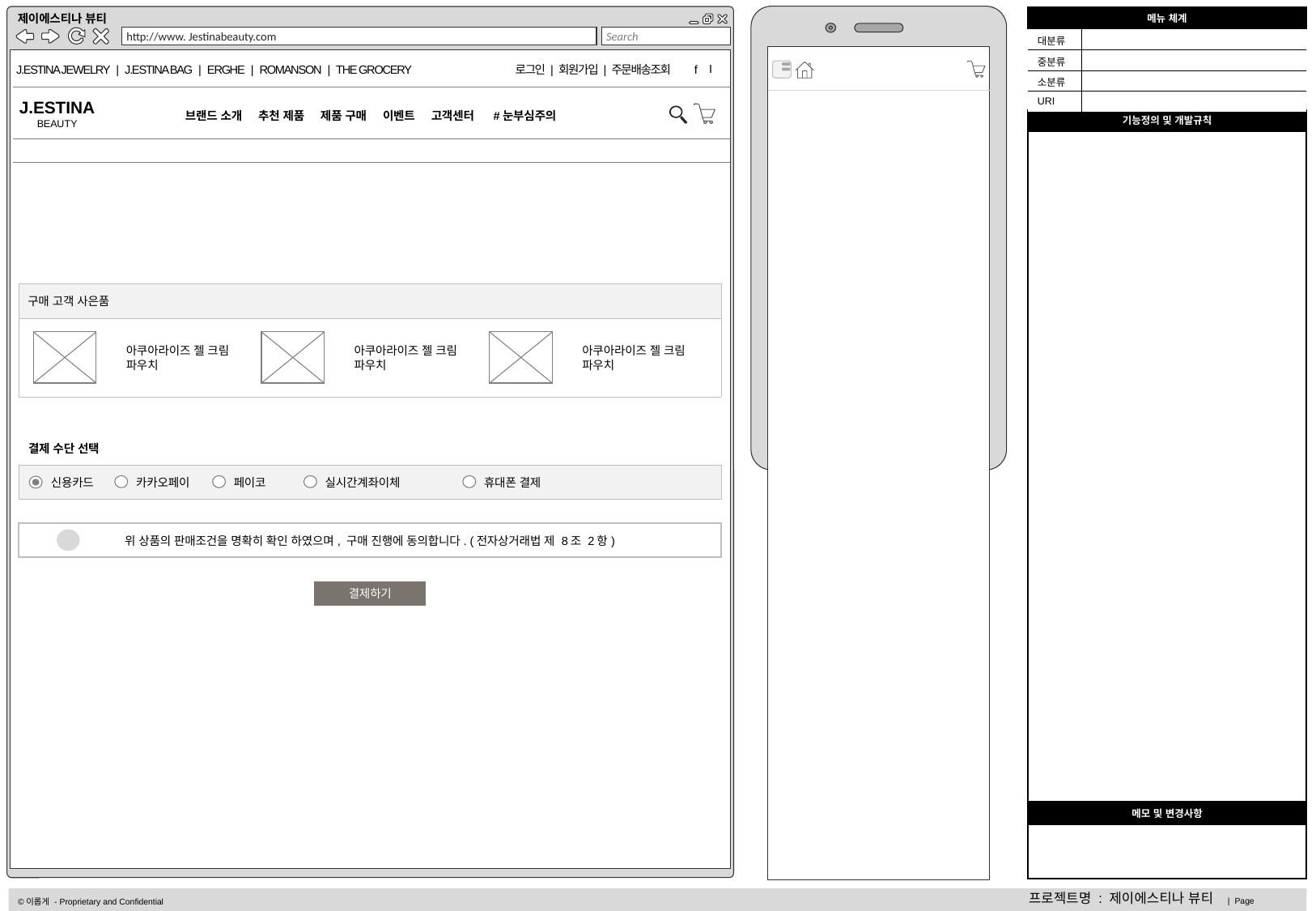

| 구매 고객 사은품 |  |
| --- | --- |
|  |  |

아쿠아라이즈 젤 크림
파우치
아쿠아라이즈 젤 크림
파우치
아쿠아라이즈 젤 크림
파우치
| 결제 수단 선택 |
| --- |
|  |
카카오페이

페이코

실시간계좌이체

휴대폰 결제

신용카드

| 위 상품의 판매조건을 명확히 확인 하였으며, 구매 진행에 동의합니다. (전자상거래법 제 8조 2항) |
| --- |

결제하기